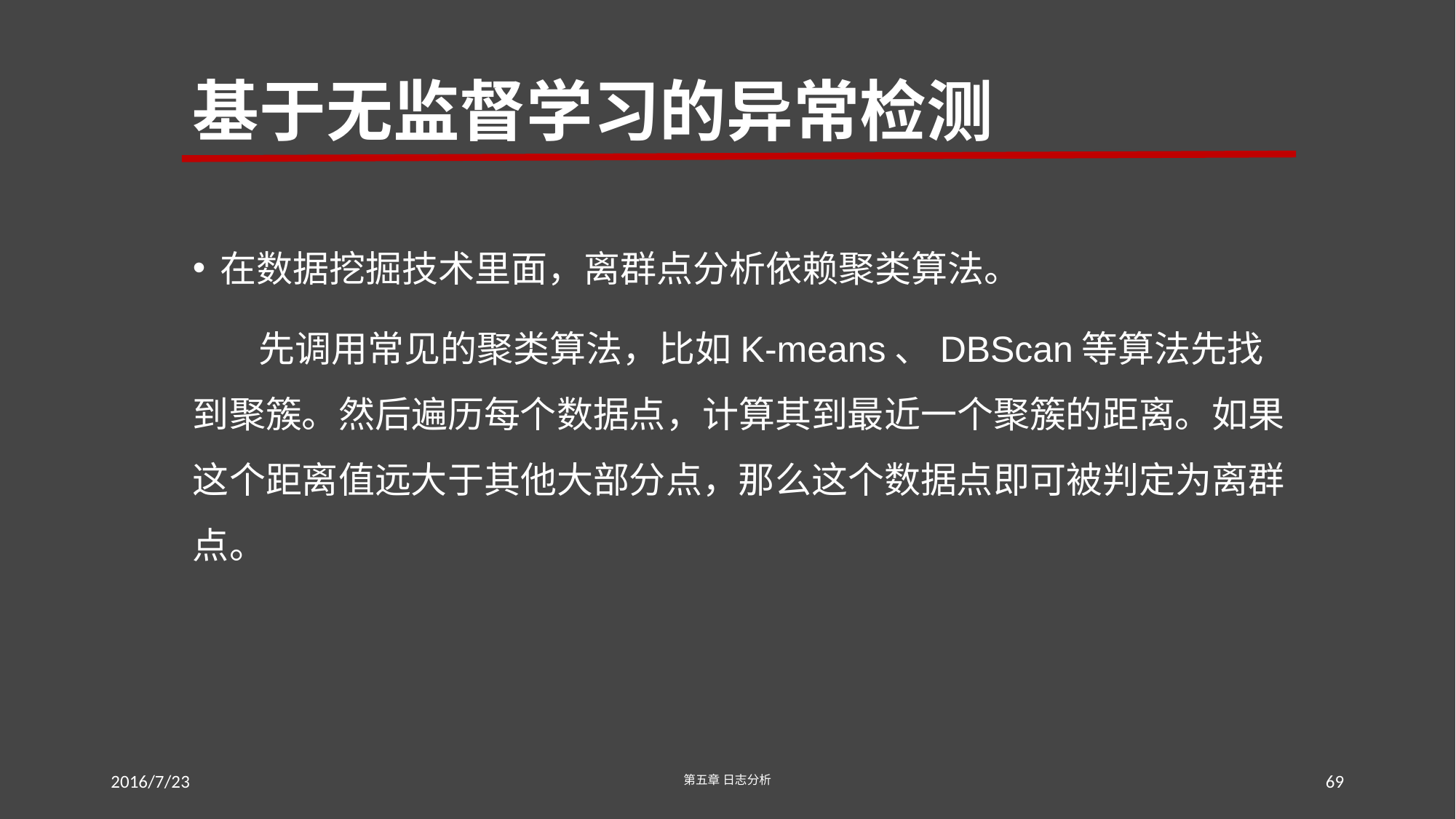

# 基于无监督学习的异常检测
在数据挖掘技术里面，离群点分析依赖聚类算法。
       先调用常见的聚类算法，比如K-means、DBScan等算法先找到聚簇。然后遍历每个数据点，计算其到最近一个聚簇的距离。如果这个距离值远大于其他大部分点，那么这个数据点即可被判定为离群点。
2016/7/23
第五章 日志分析
69